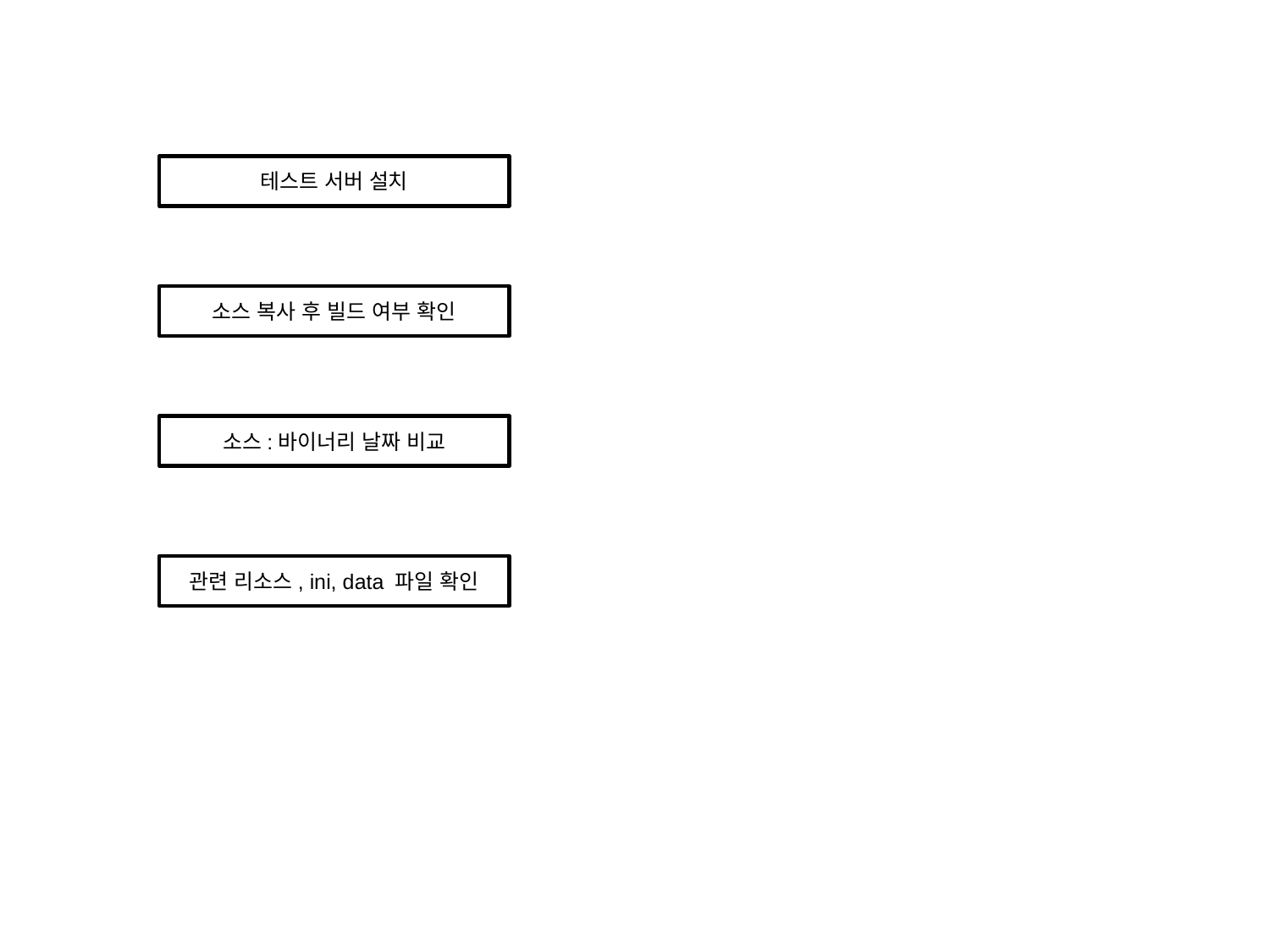

테스트 서버 설치
소스 복사 후 빌드 여부 확인
소스:바이너리 날짜 비교
관련 리소스, ini, data 파일 확인